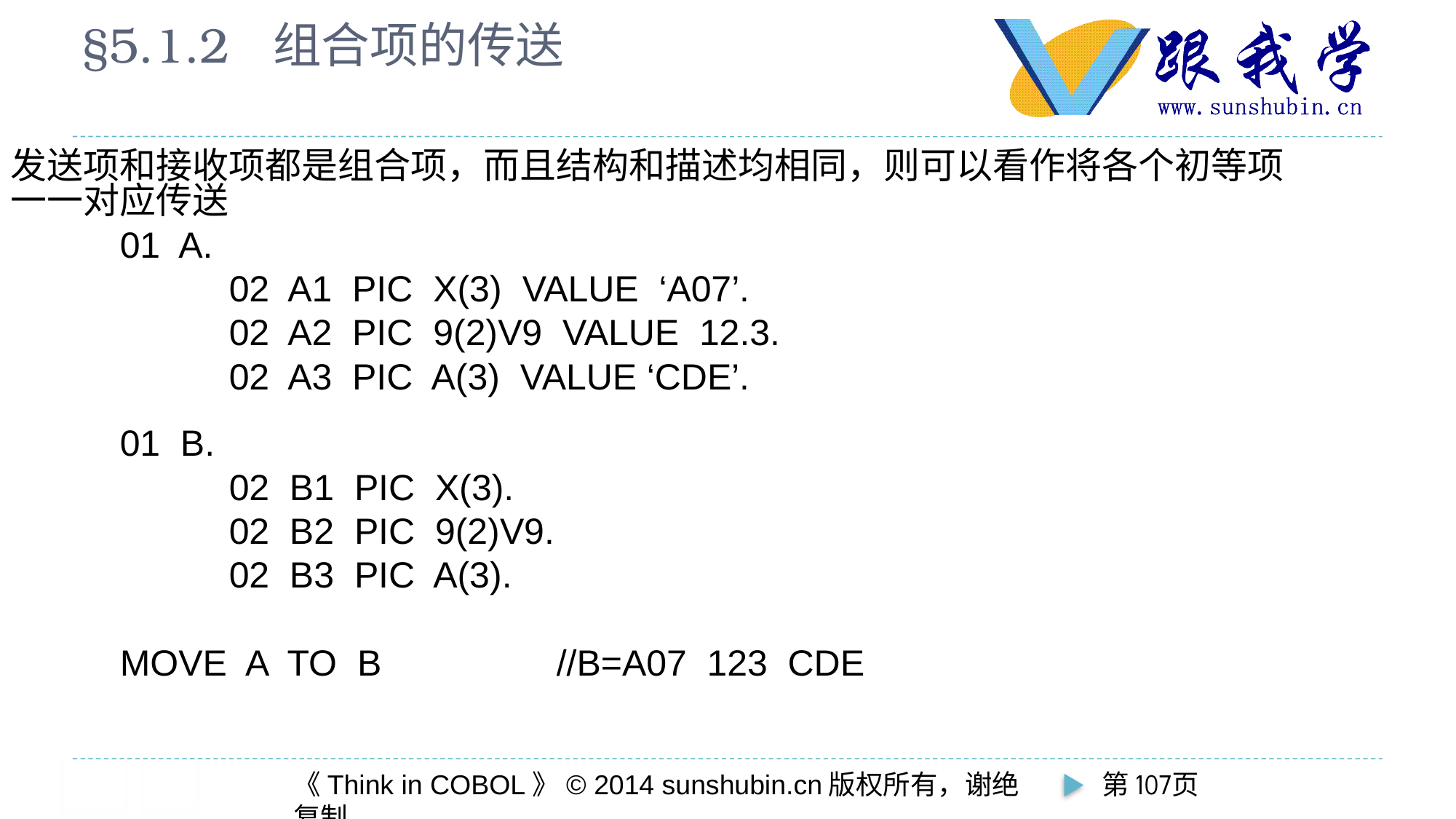

# §5.1.2  组合项的传送
发送项和接收项都是组合项，而且结构和描述均相同，则可以看作将各个初等项一一对应传送
	01  A.
		02  A1  PIC  X(3)  VALUE  ‘A07’.
		02  A2  PIC  9(2)V9  VALUE  12.3.
		02  A3  PIC  A(3)  VALUE ‘CDE’.

	01  B.
		02  B1  PIC  X(3).
		02  B2  PIC  9(2)V9.
		02  B3  PIC  A(3).

	MOVE  A  TO  B		//B=A07  123  CDE